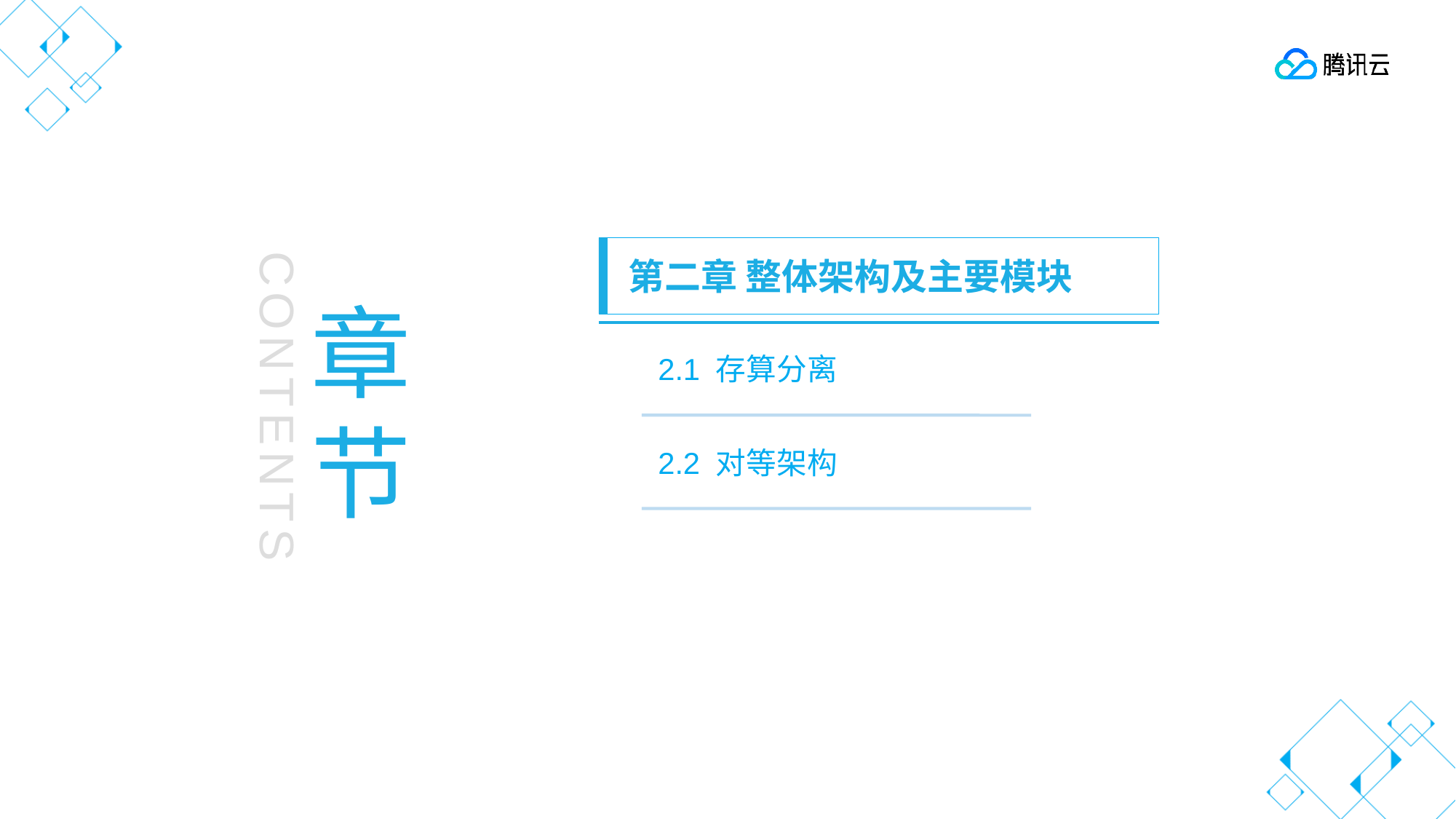

第二章 整体架构及主要模块
章节

第一章 云计算发展历史
2.1 存算分离
CONTENTS

2.2 对等架构